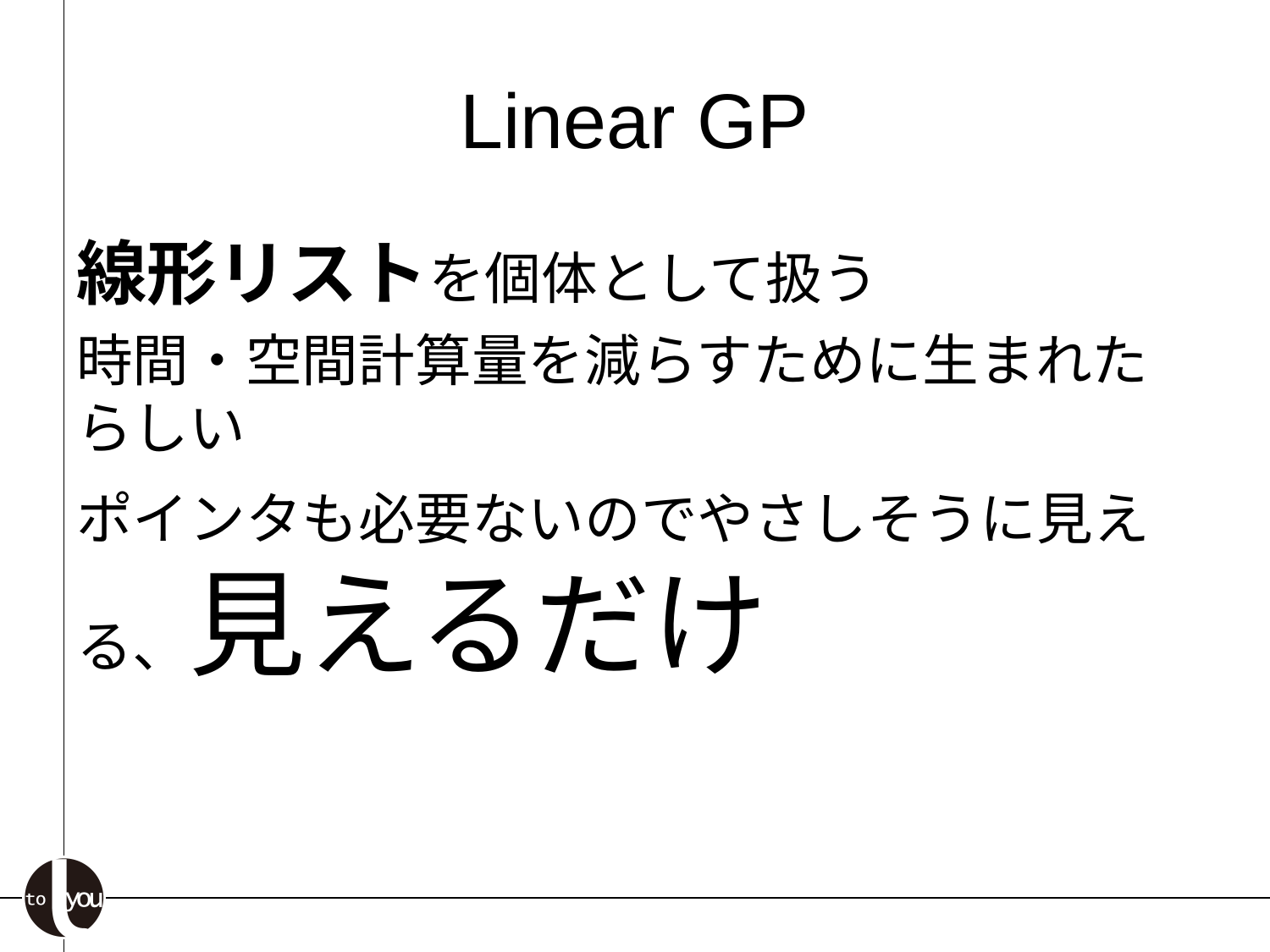

# Linear GP
線形リストを個体として扱う
時間・空間計算量を減らすために生まれたらしい
ポインタも必要ないのでやさしそうに見える、見えるだけ